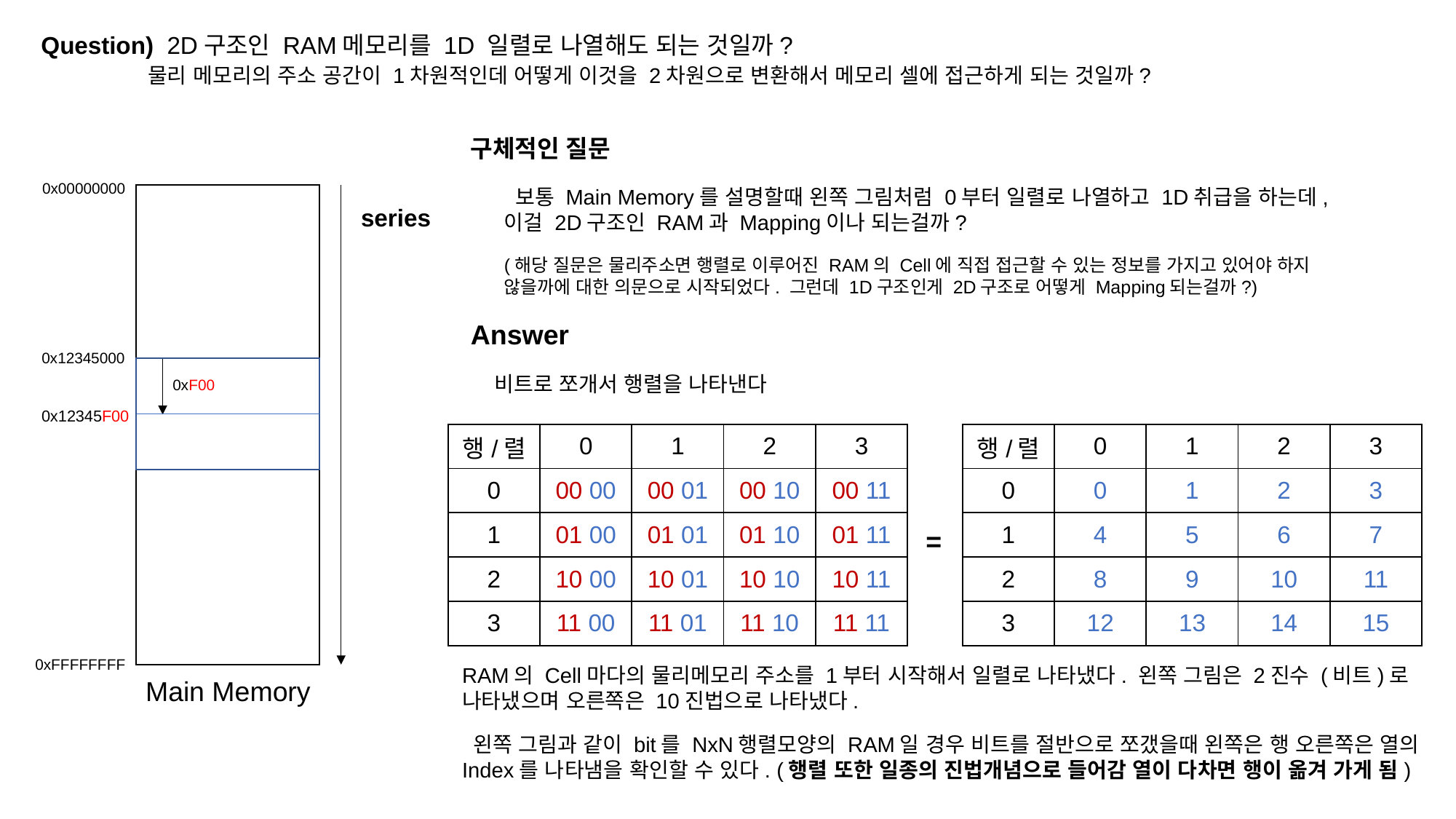

Question)  2D구조인 RAM메모리를 1D 일렬로 나열해도 되는 것일까?
               물리 메모리의 주소 공간이 1차원적인데 어떻게 이것을 2차원으로 변환해서 메모리 셀에 접근하게 되는 것일까?
구체적인 질문
0x00000000
 보통 Main Memory를 설명할때 왼쪽 그림처럼 0부터 일렬로 나열하고 1D취급을 하는데, 이걸 2D구조인 RAM과 Mapping이나 되는걸까?

(해당 질문은 물리주소면 행렬로 이루어진 RAM의 Cell에 직접 접근할 수 있는 정보를 가지고 있어야 하지 않을까에 대한 의문으로 시작되었다. 그런데 1D구조인게 2D구조로 어떻게 Mapping되는걸까?)

series
Answer
0x12345000

비트로 쪼개서 행렬을 나타낸다
0xF00
0x12345F00
| 행/렬 | 0 | 1 | 2 | 3 |
| --- | --- | --- | --- | --- |
| 0 | 00 00 | 00 01 | 00 10 | 00 11 |
| 1 | 01 00 | 01 01 | 01 10 | 01 11 |
| 2 | 10 00 | 10 01 | 10 10 | 10 11 |
| 3 | 11 00 | 11 01 | 11 10 | 11 11 |
| 행/렬 | 0 | 1 | 2 | 3 |
| --- | --- | --- | --- | --- |
| 0 | 0 | 1 | 2 | 3 |
| 1 | 4 | 5 | 6 | 7 |
| 2 | 8 | 9 | 10 | 11 |
| 3 | 12 | 13 | 14 | 15 |
=
0xFFFFFFFF
RAM의 Cell마다의 물리메모리 주소를 1부터 시작해서 일렬로 나타냈다. 왼쪽 그림은 2진수 (비트)로 나타냈으며 오른쪽은 10진법으로 나타냈다.
Main Memory
 왼쪽 그림과 같이 bit를 NxN행렬모양의 RAM일 경우 비트를 절반으로 쪼갰을때 왼쪽은 행 오른쪽은 열의 Index를 나타냄을 확인할 수 있다. (행렬 또한 일종의 진법개념으로 들어감 열이 다차면 행이 옮겨 가게 됨)